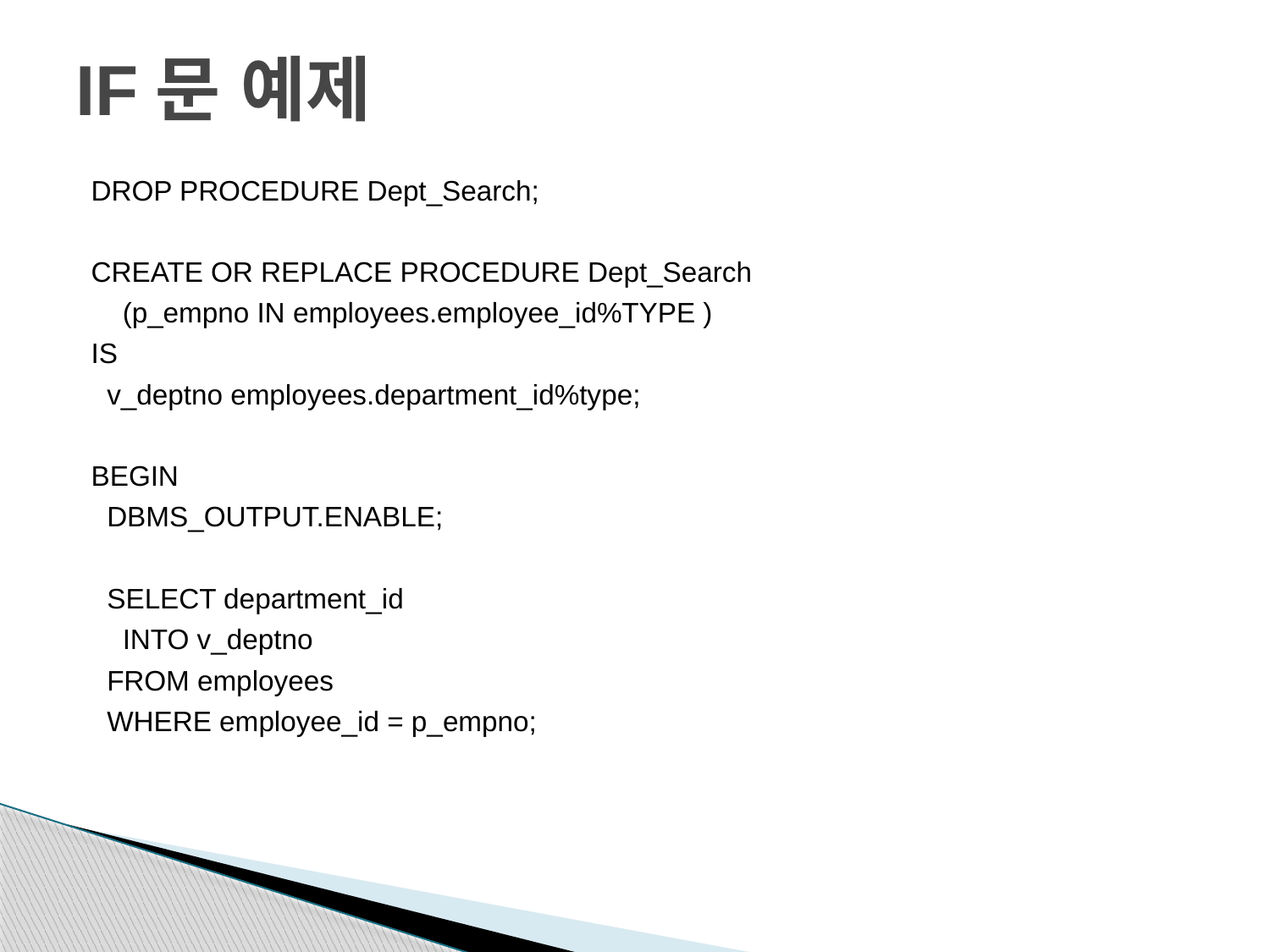

# IF문 예제
DROP PROCEDURE Dept_Search;

CREATE OR REPLACE PROCEDURE Dept_Search
    (p_empno IN employees.employee_id%TYPE )
IS
  v_deptno employees.department_id%type;

BEGIN
  DBMS_OUTPUT.ENABLE;

  SELECT department_id
    INTO v_deptno
  FROM employees
  WHERE employee_id = p_empno;